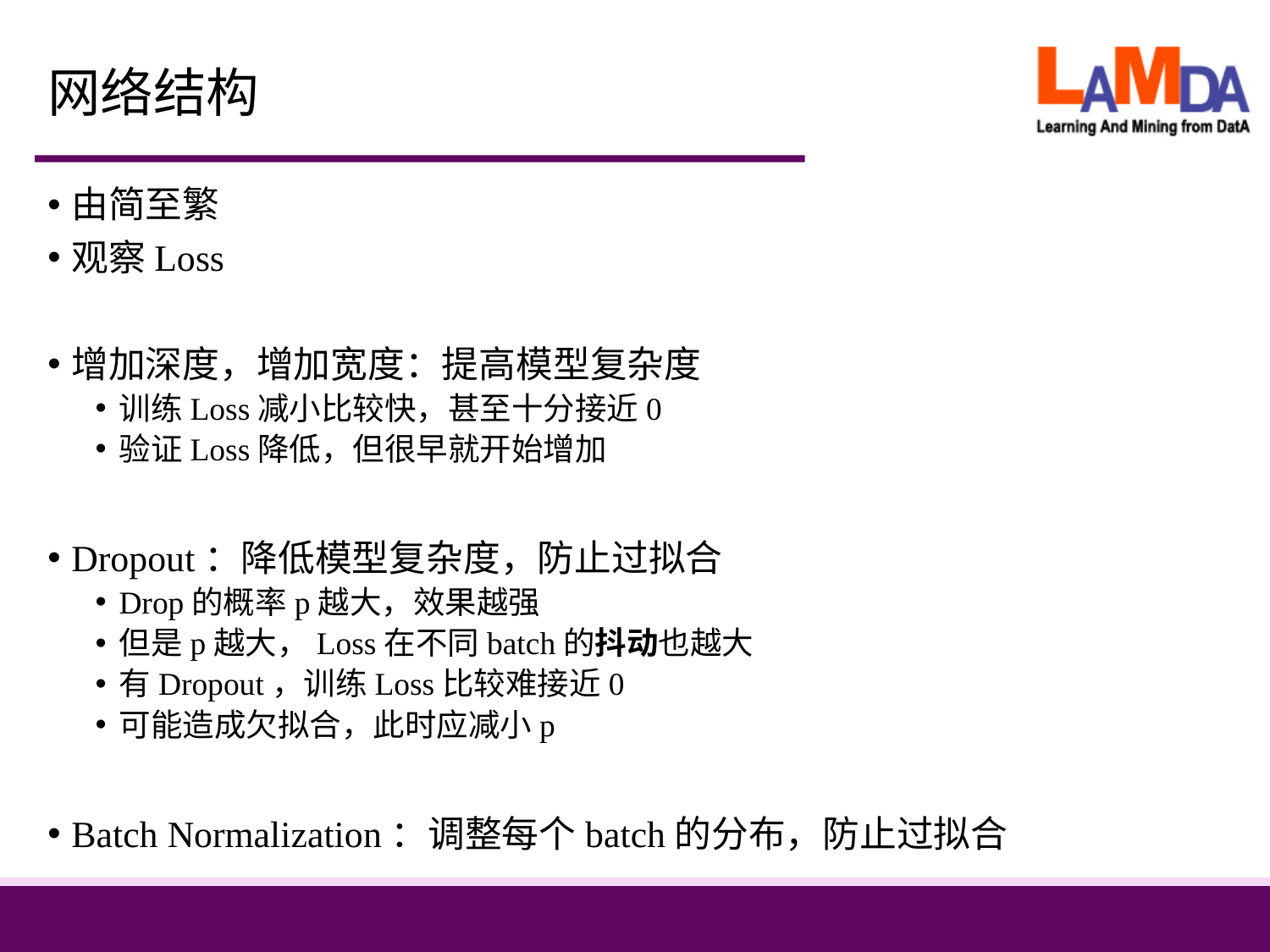

# 网络结构
由简至繁
观察Loss

增加深度，增加宽度：提高模型复杂度
训练Loss减小比较快，甚至十分接近0
验证Loss降低，但很早就开始增加

Dropout：降低模型复杂度，防止过拟合
Drop的概率p越大，效果越强
但是p越大，Loss在不同batch的抖动也越大
有Dropout，训练Loss比较难接近0
可能造成欠拟合，此时应减小p

Batch Normalization：调整每个batch的分布，防止过拟合